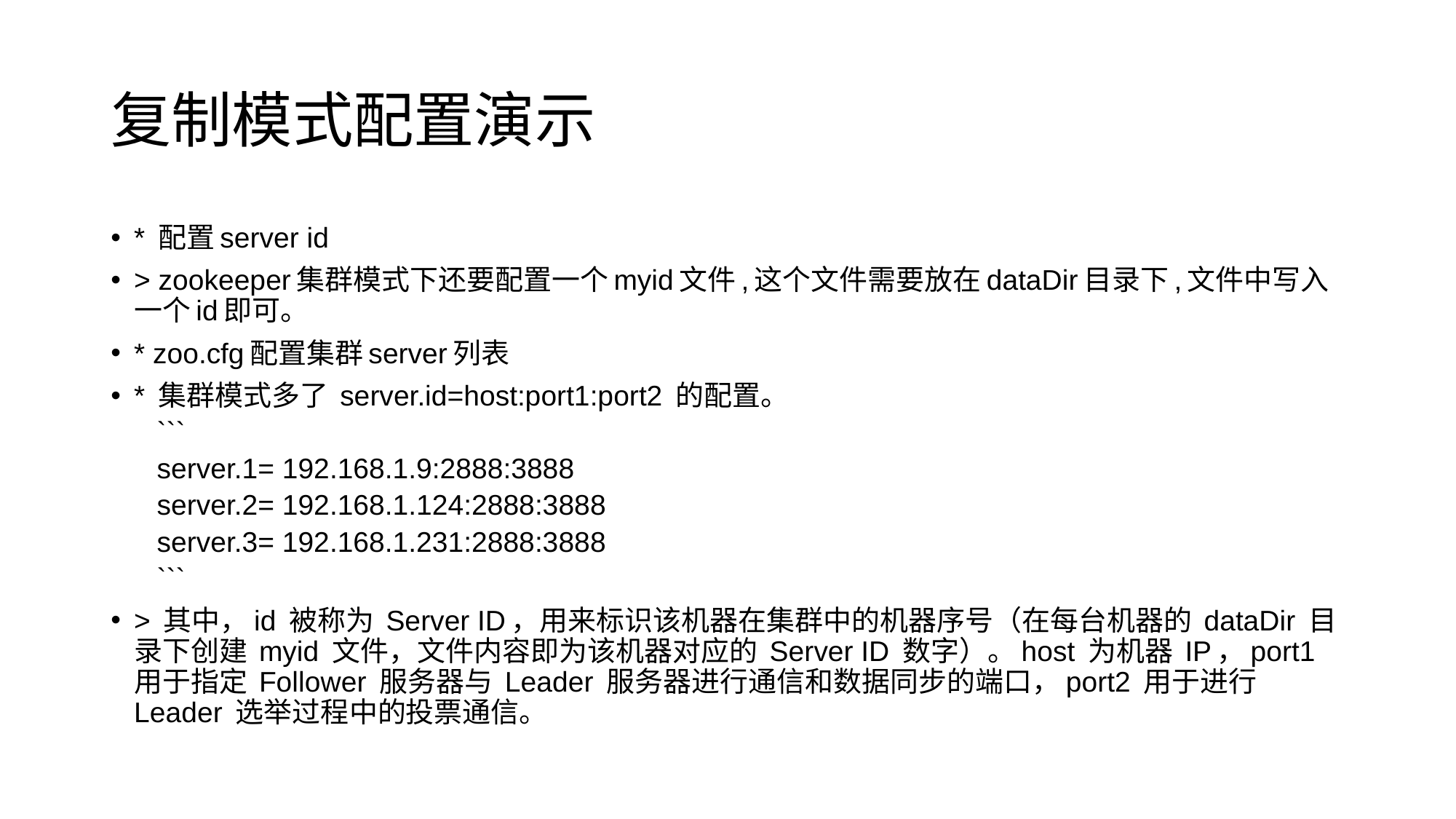

# 复制模式配置演示
* 配置server id
> zookeeper集群模式下还要配置一个myid文件,这个文件需要放在dataDir目录下,文件中写入一个id即可。
* zoo.cfg配置集群server列表
* 集群模式多了 server.id=host:port1:port2 的配置。
```
server.1= 192.168.1.9:2888:3888
server.2= 192.168.1.124:2888:3888
server.3= 192.168.1.231:2888:3888
```
> 其中，id 被称为 Server ID，用来标识该机器在集群中的机器序号（在每台机器的 dataDir 目录下创建 myid 文件，文件内容即为该机器对应的 Server ID 数字）。host 为机器 IP，port1 用于指定 Follower 服务器与 Leader 服务器进行通信和数据同步的端口，port2 用于进行 Leader 选举过程中的投票通信。